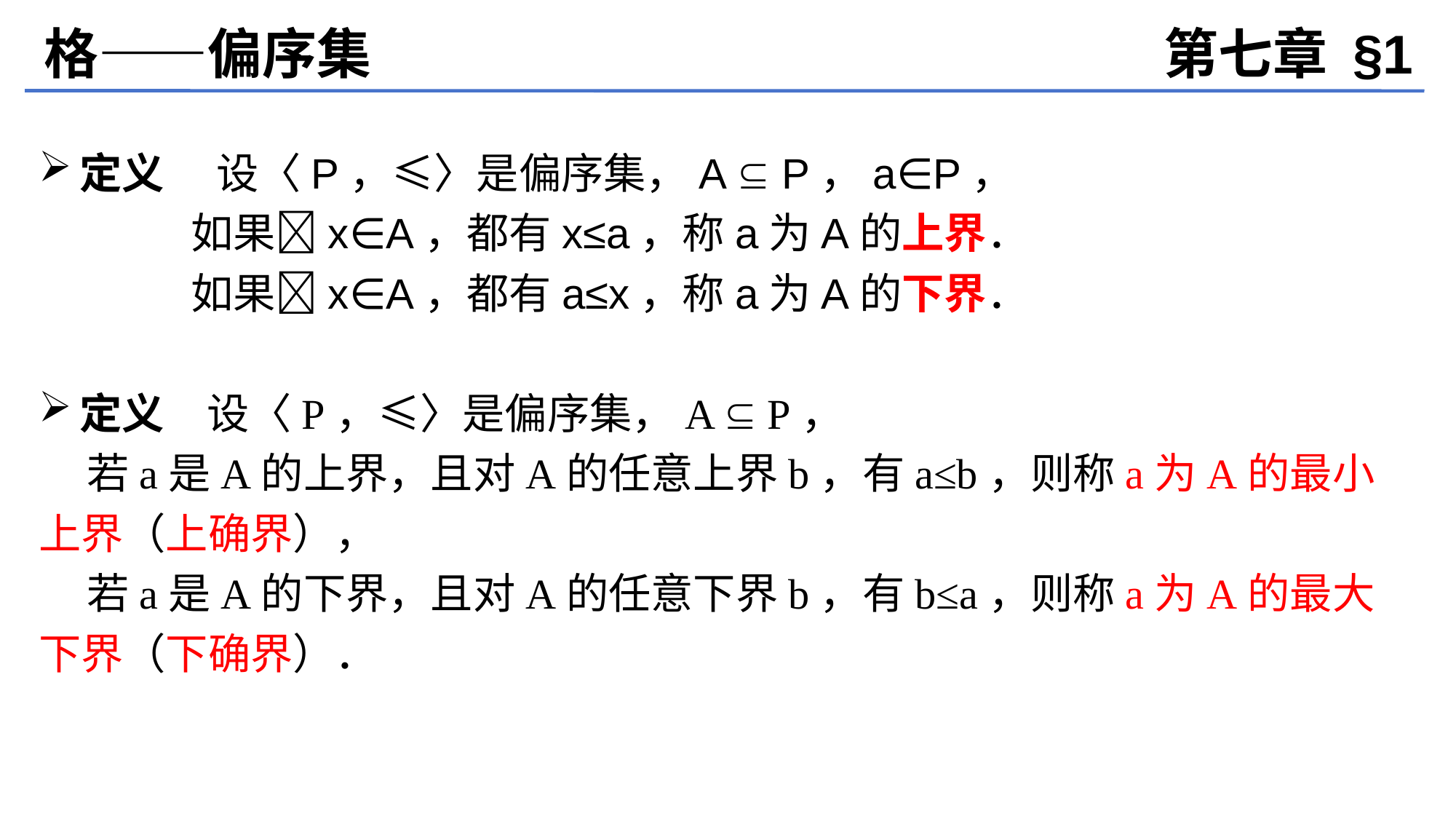

格——偏序集
第七章 §1
定义　 设〈P，≤〉是偏序集，A ⊆ P，a∈P，
               如果∀x∈A，都有x≤a，称a为A的上界．
               如果∀x∈A，都有a≤x，称a为A的下界．

定义　设〈P，≤〉是偏序集，A ⊆ P，
    若a是A的上界，且对A的任意上界b，有a≤b，则称a为A的最小上界（上确界），
    若a是A的下界，且对A的任意下界b，有b≤a，则称a为A的最大下界（下确界）．